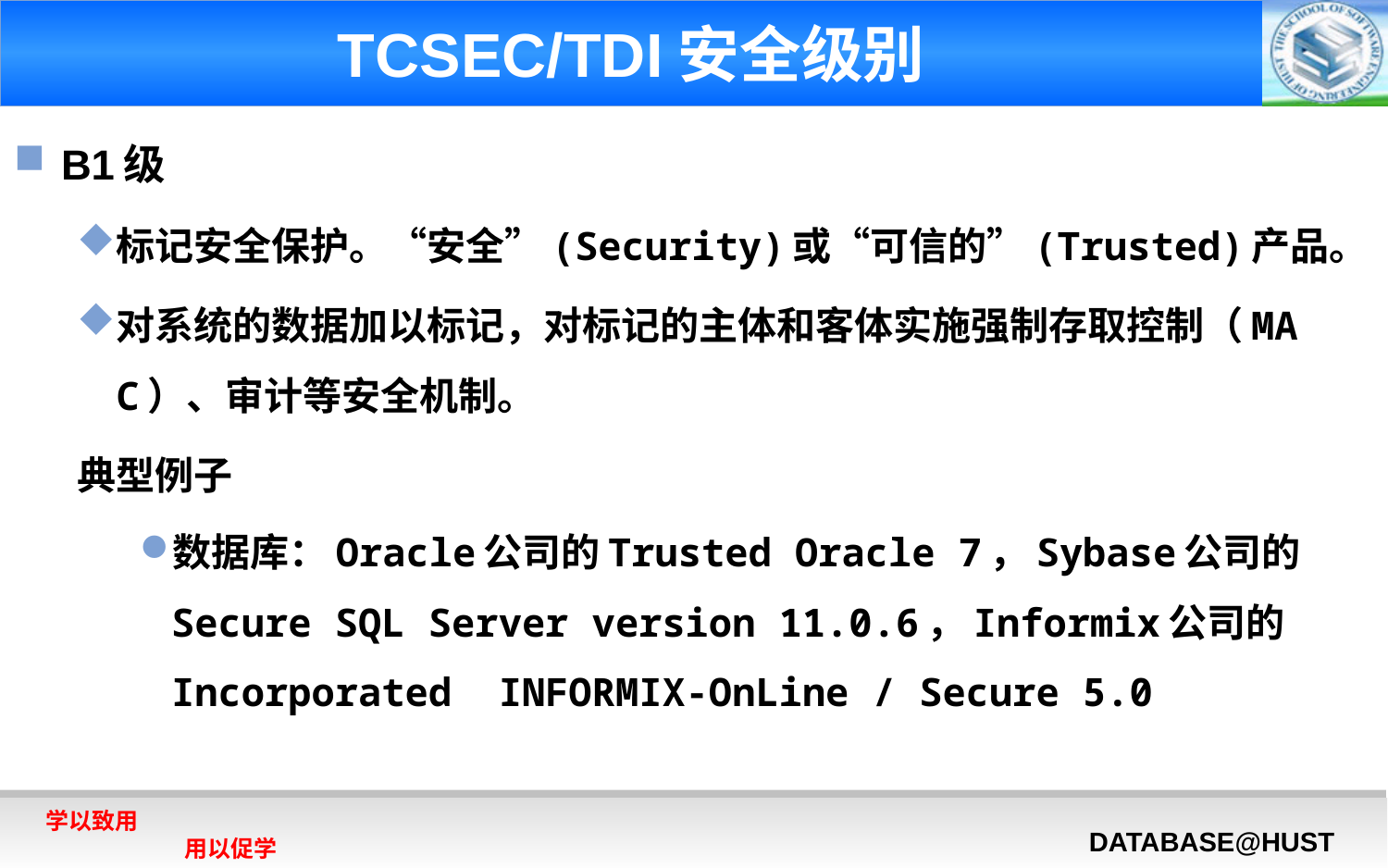

# TCSEC/TDI安全级别
B1级
标记安全保护。“安全”(Security)或“可信的”(Trusted)产品。
对系统的数据加以标记，对标记的主体和客体实施强制存取控制（MAC）、审计等安全机制。
典型例子
数据库：Oracle公司的Trusted Oracle 7，Sybase公司的Secure SQL Server version 11.0.6，Informix公司的Incorporated  INFORMIX-OnLine / Secure 5.0